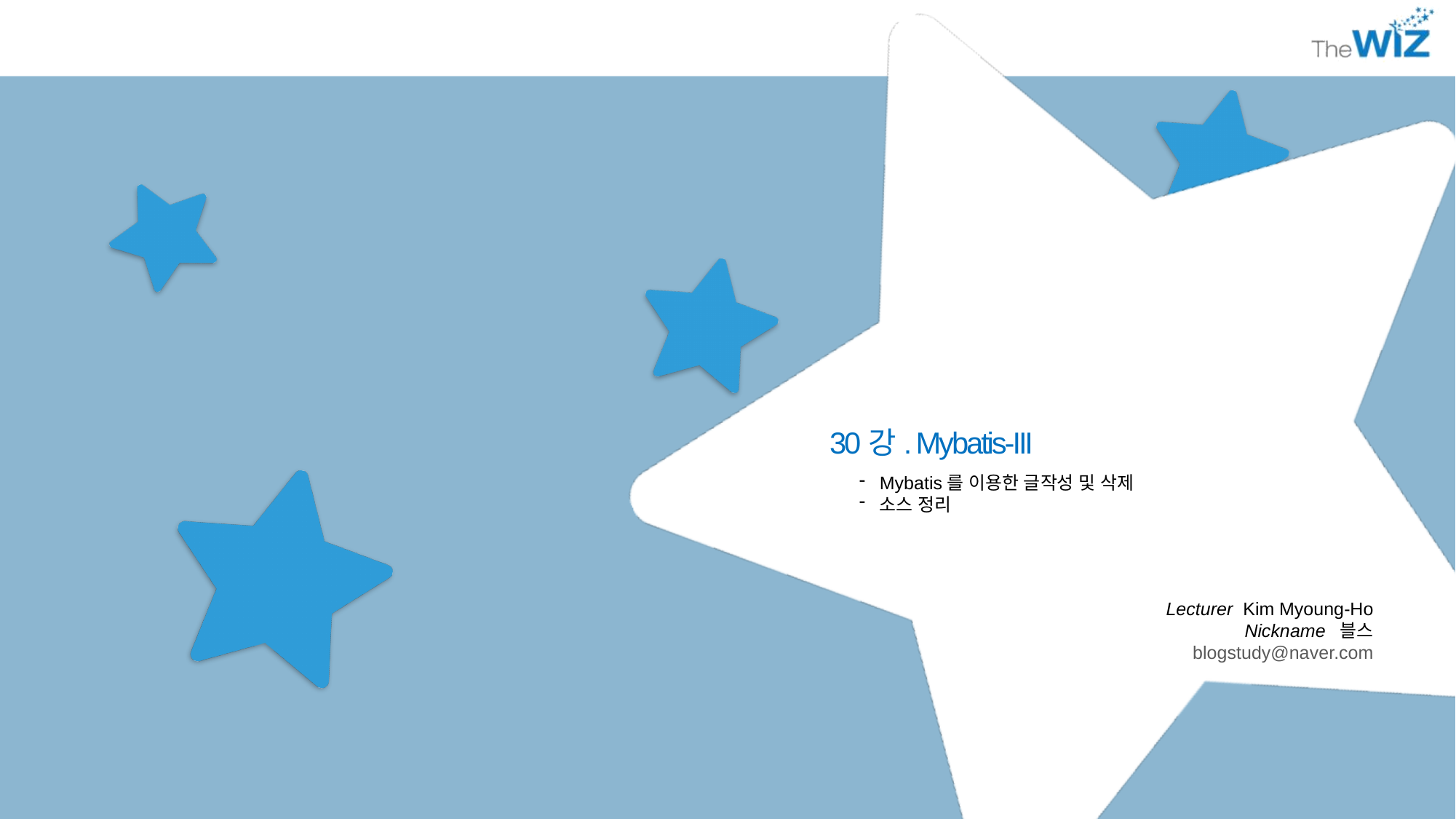

30강. Mybatis-III
Mybatis를 이용한 글작성 및 삭제
소스 정리
Lecturer  Kim Myoung-Ho
Nickname  블스
blogstudy@naver.com